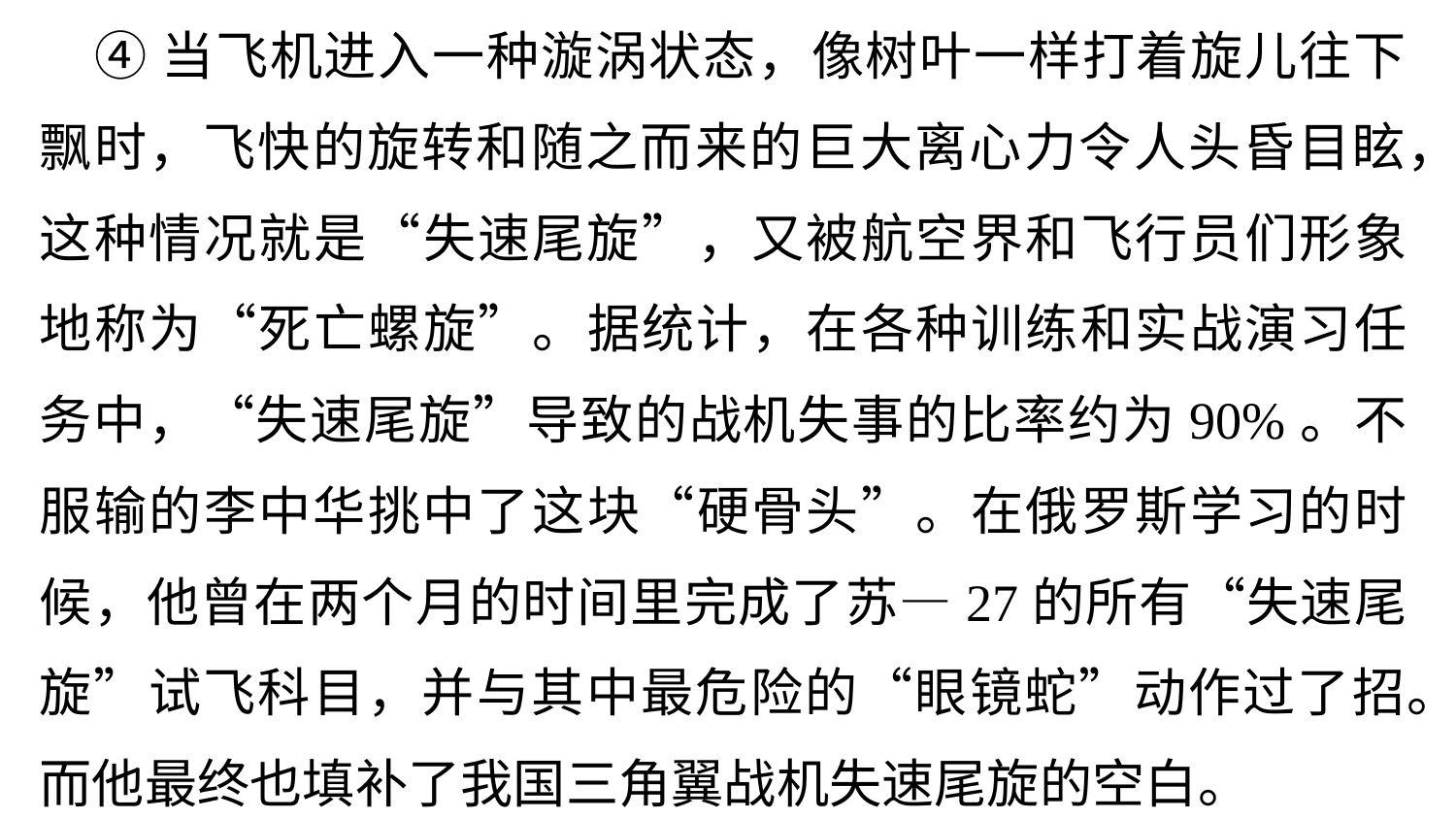

④当飞机进入一种漩涡状态，像树叶一样打着旋儿往下飘时，飞快的旋转和随之而来的巨大离心力令人头昏目眩，这种情况就是“失速尾旋”，又被航空界和飞行员们形象地称为“死亡螺旋”。据统计，在各种训练和实战演习任务中，“失速尾旋”导致的战机失事的比率约为90%。不服输的李中华挑中了这块“硬骨头”。在俄罗斯学习的时候，他曾在两个月的时间里完成了苏—27的所有“失速尾旋”试飞科目，并与其中最危险的“眼镜蛇”动作过了招。而他最终也填补了我国三角翼战机失速尾旋的空白。